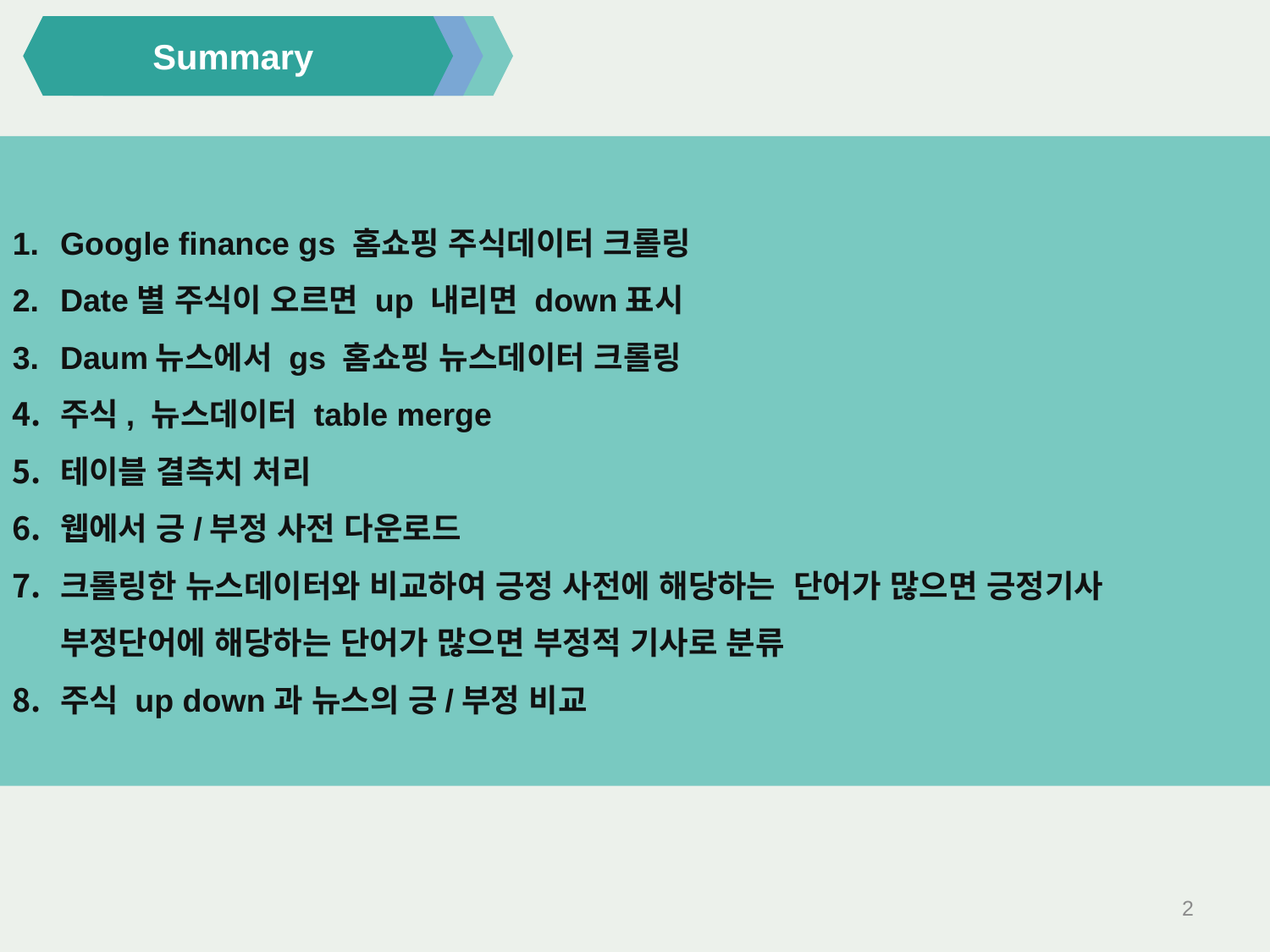

Summary

Google finance gs 홈쇼핑 주식데이터 크롤링
Date별 주식이 오르면 up 내리면 down표시
Daum뉴스에서 gs 홈쇼핑 뉴스데이터 크롤링
주식, 뉴스데이터 table merge
테이블 결측치 처리
웹에서 긍/부정 사전 다운로드
크롤링한 뉴스데이터와 비교하여 긍정 사전에 해당하는  단어가 많으면 긍정기사 부정단어에 해당하는 단어가 많으면 부정적 기사로 분류
주식 up down과 뉴스의 긍/부정 비교
2